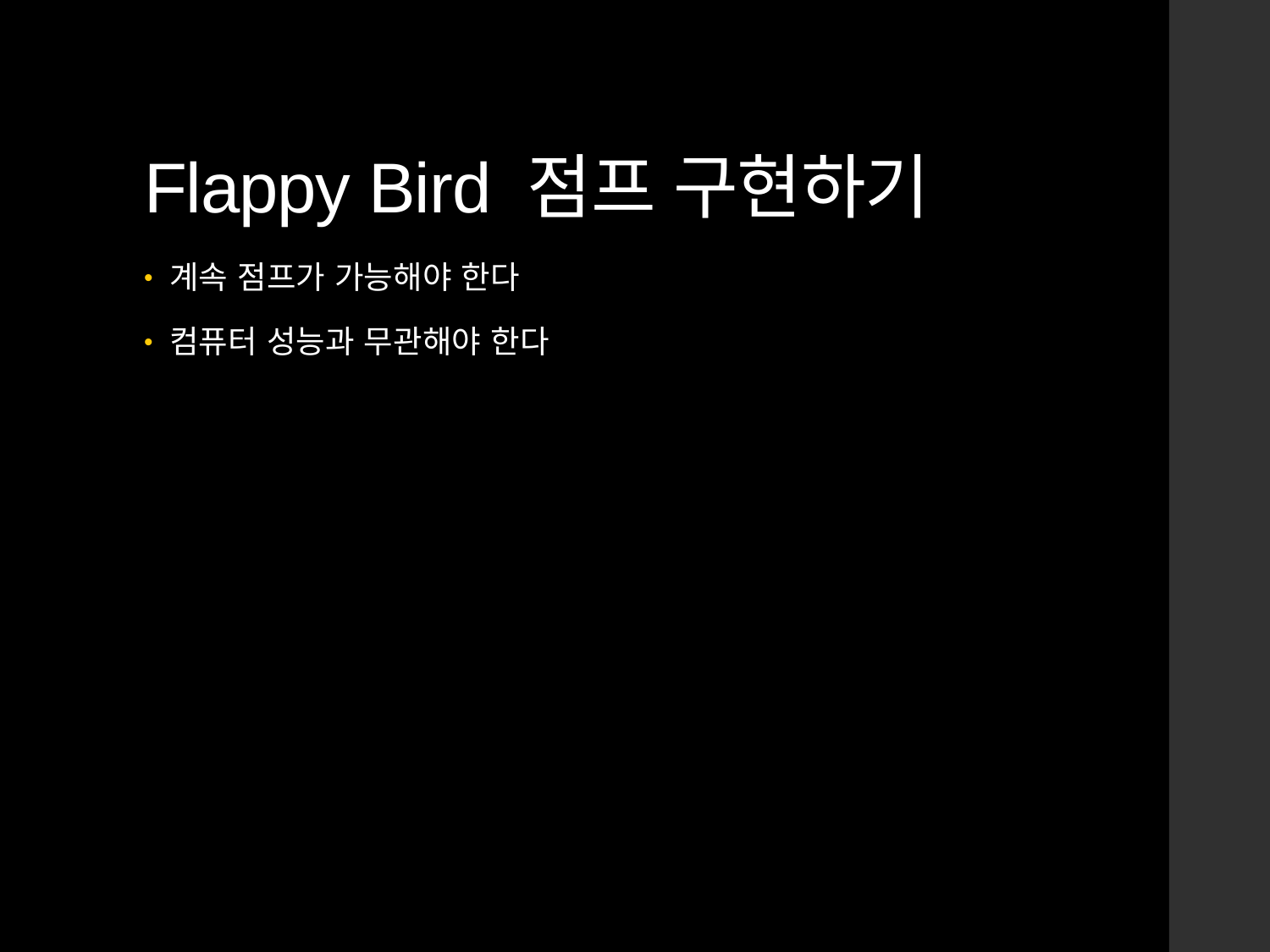

# Flappy Bird 점프 구현하기
계속 점프가 가능해야 한다
컴퓨터 성능과 무관해야 한다